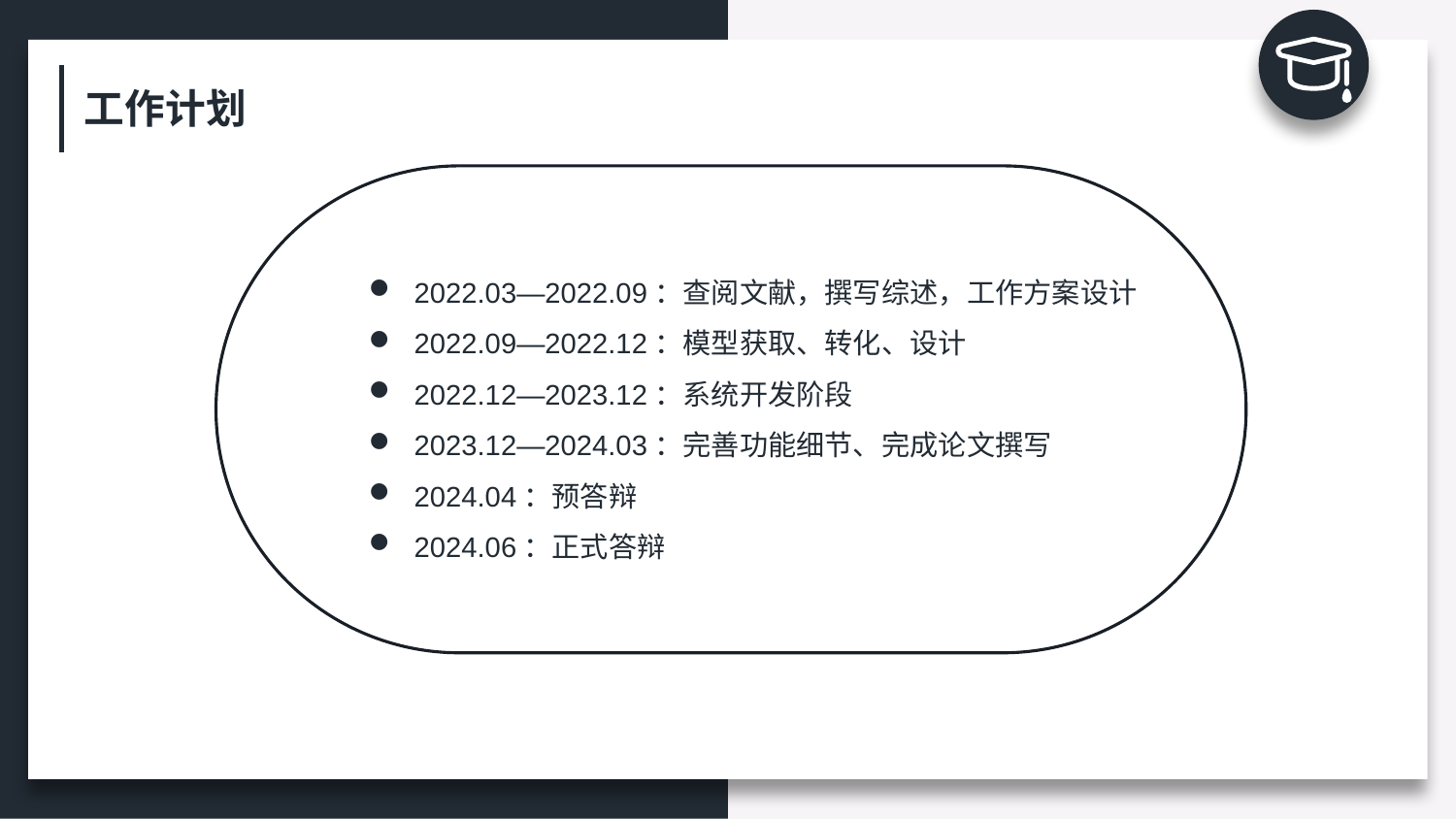

工作计划

2022.03—2022.09：查阅文献，撰写综述，工作方案设计
2022.09—2022.12：模型获取、转化、设计
2022.12—2023.12：系统开发阶段
2023.12—2024.03：完善功能细节、完成论文撰写
2024.04：预答辩
2024.06：正式答辩